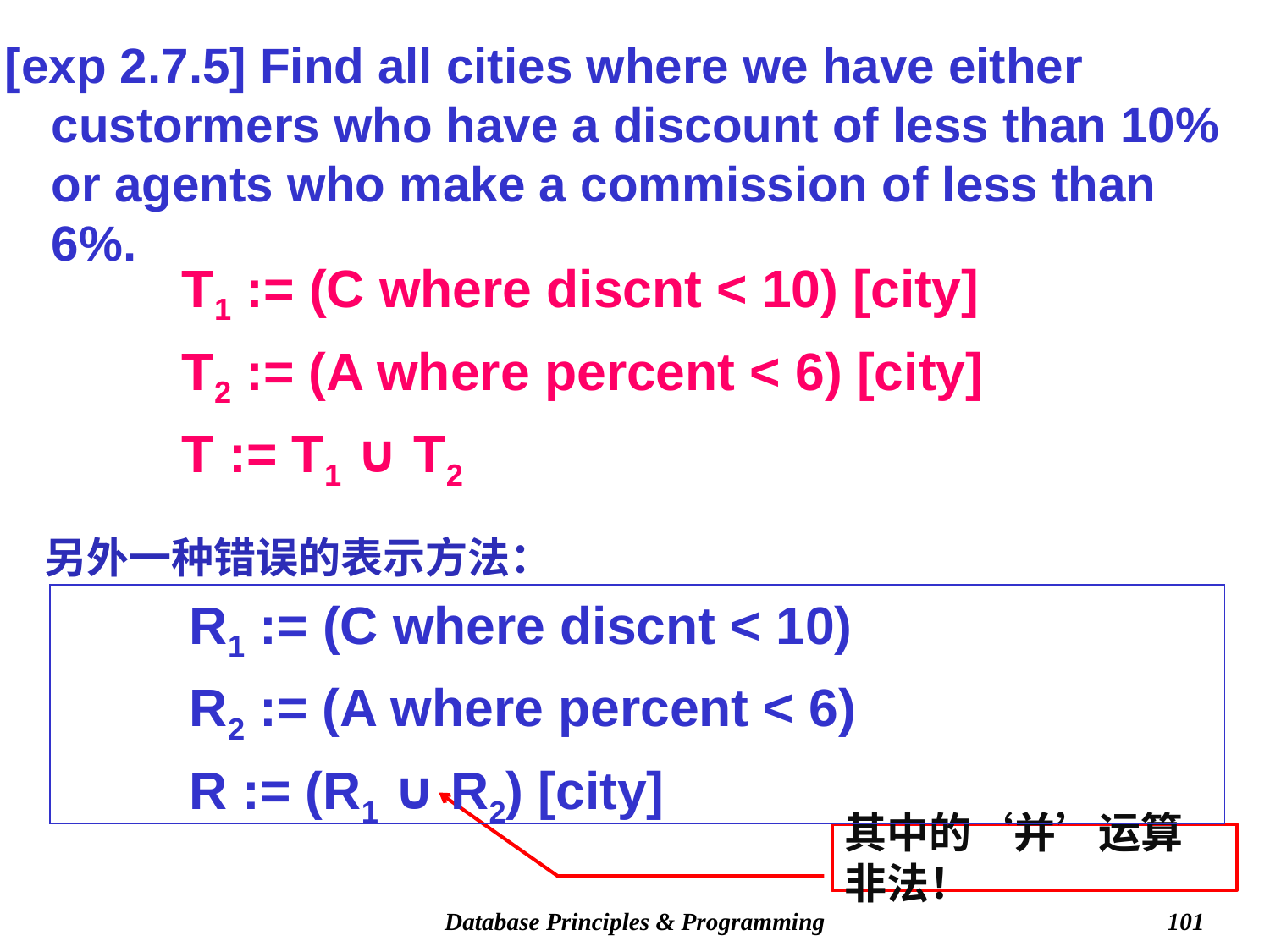

[exp 2.7.5] Find all cities where we have either custormers who have a discount of less than 10% or agents who make a commission of less than 6%.
T1 := (C where discnt < 10) [city]
T2 := (A where percent < 6) [city]
T := T1 ∪ T2
另外一种错误的表示方法：
R1 := (C where discnt < 10)
R2 := (A where percent < 6)
R := (R1 ∪ R2) [city]
其中的‘并’运算非法！

Database Principles & Programming
101